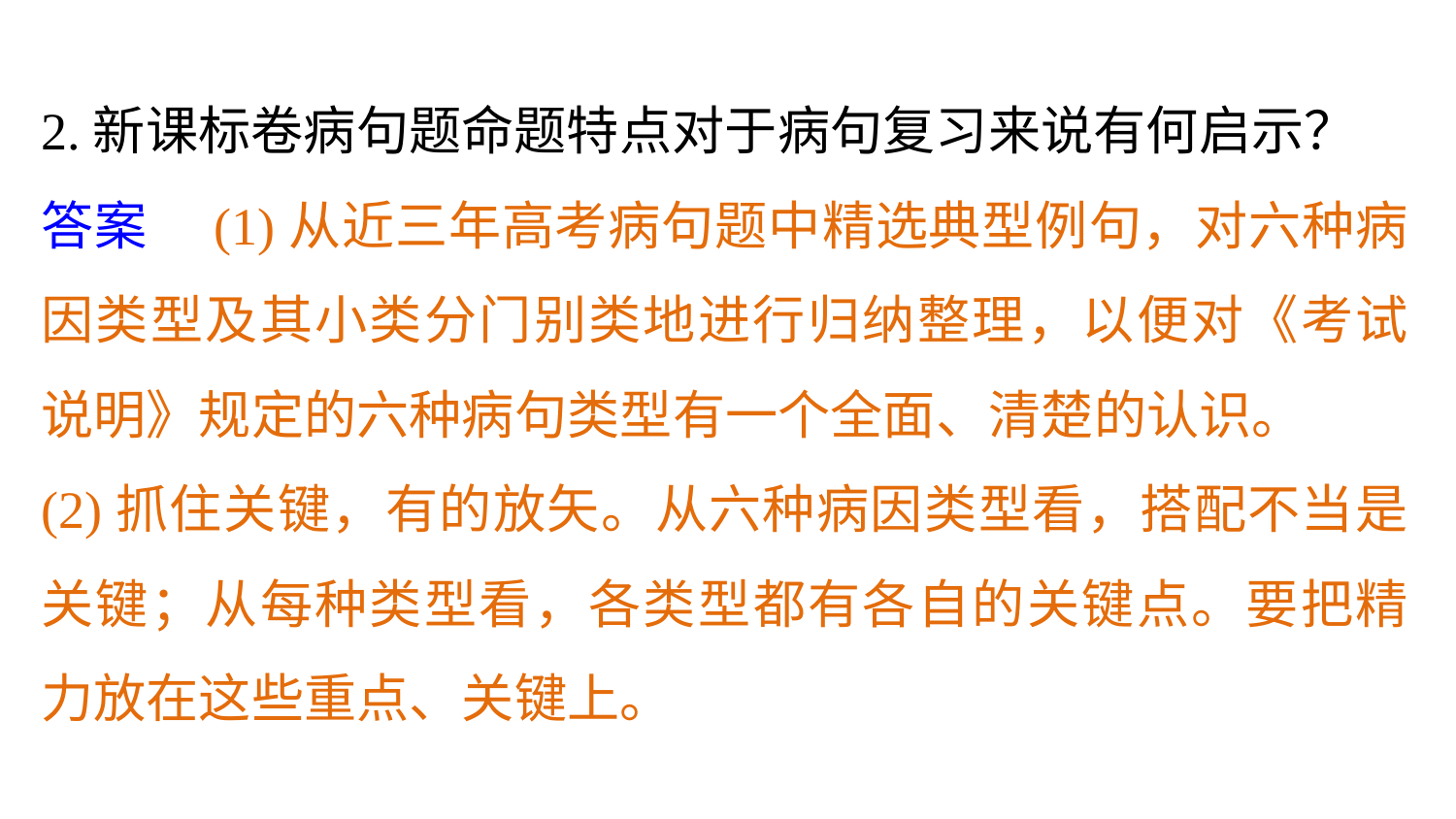

2.新课标卷病句题命题特点对于病句复习来说有何启示？
答案　(1)从近三年高考病句题中精选典型例句，对六种病因类型及其小类分门别类地进行归纳整理，以便对《考试说明》规定的六种病句类型有一个全面、清楚的认识。
(2)抓住关键，有的放矢。从六种病因类型看，搭配不当是关键；从每种类型看，各类型都有各自的关键点。要把精力放在这些重点、关键上。